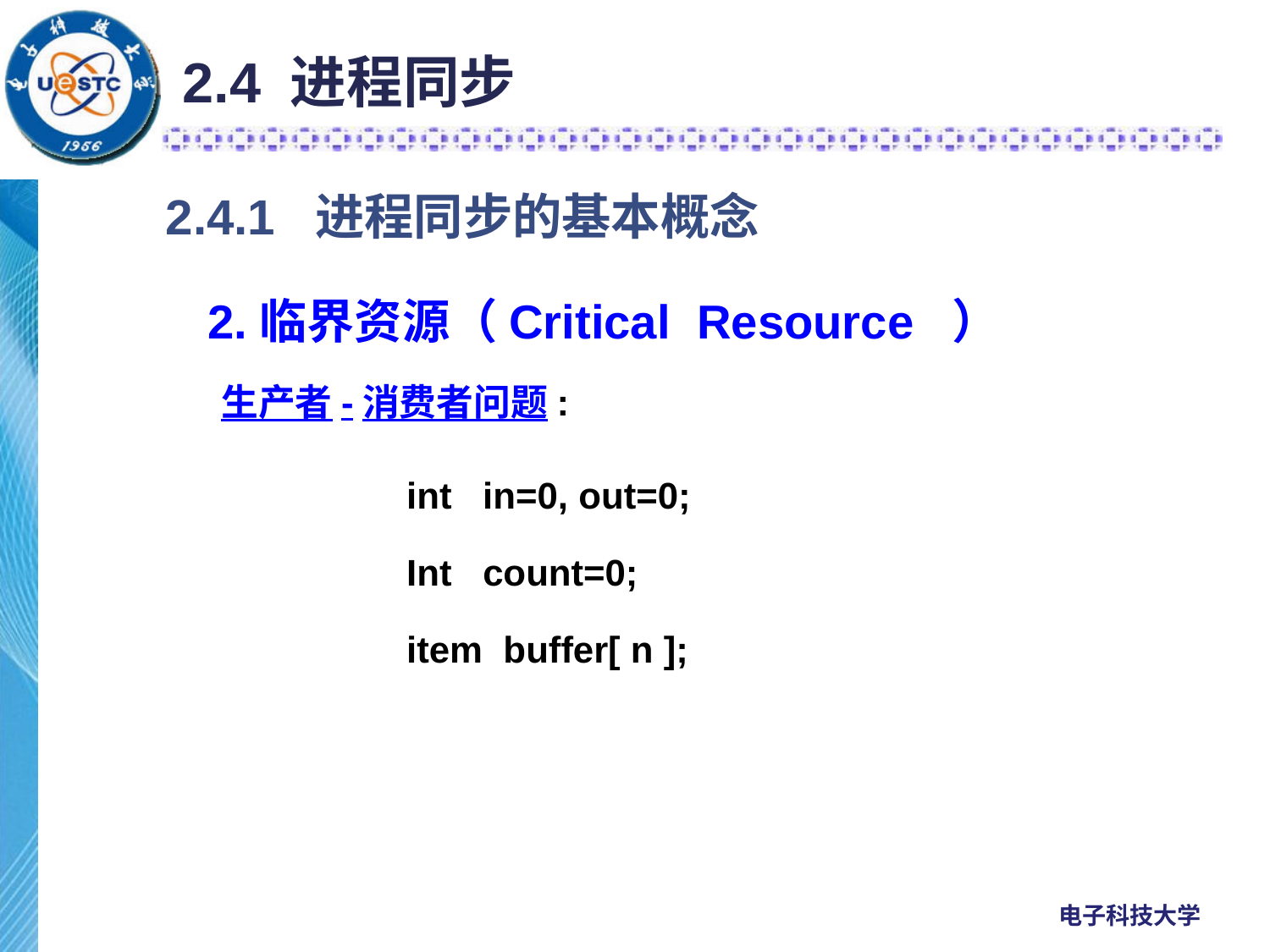

2.4 进程同步
2.4.1  进程同步的基本概念
2.临界资源（Critical  Resource  ）

生产者-消费者问题:
int   in=0, out=0;
Int   count=0;
item  buffer[ n ];